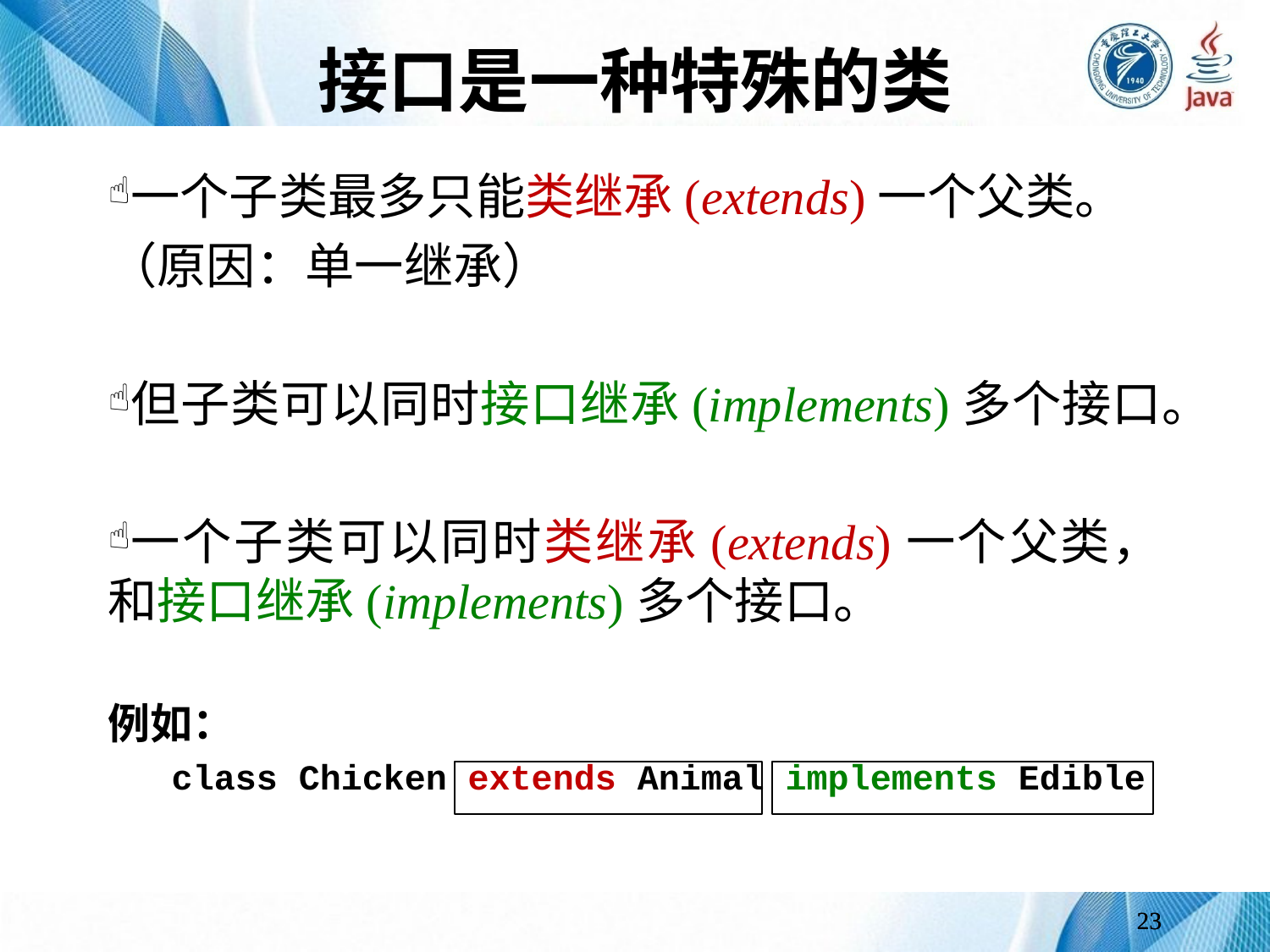

# 接口是一种特殊的类
一个子类最多只能类继承(extends)一个父类。
（原因：单一继承）

但子类可以同时接口继承(implements)多个接口。

一个子类可以同时类继承(extends)一个父类，和接口继承(implements)多个接口。

例如：
   class Chicken extends Animal implements Edible

23
23